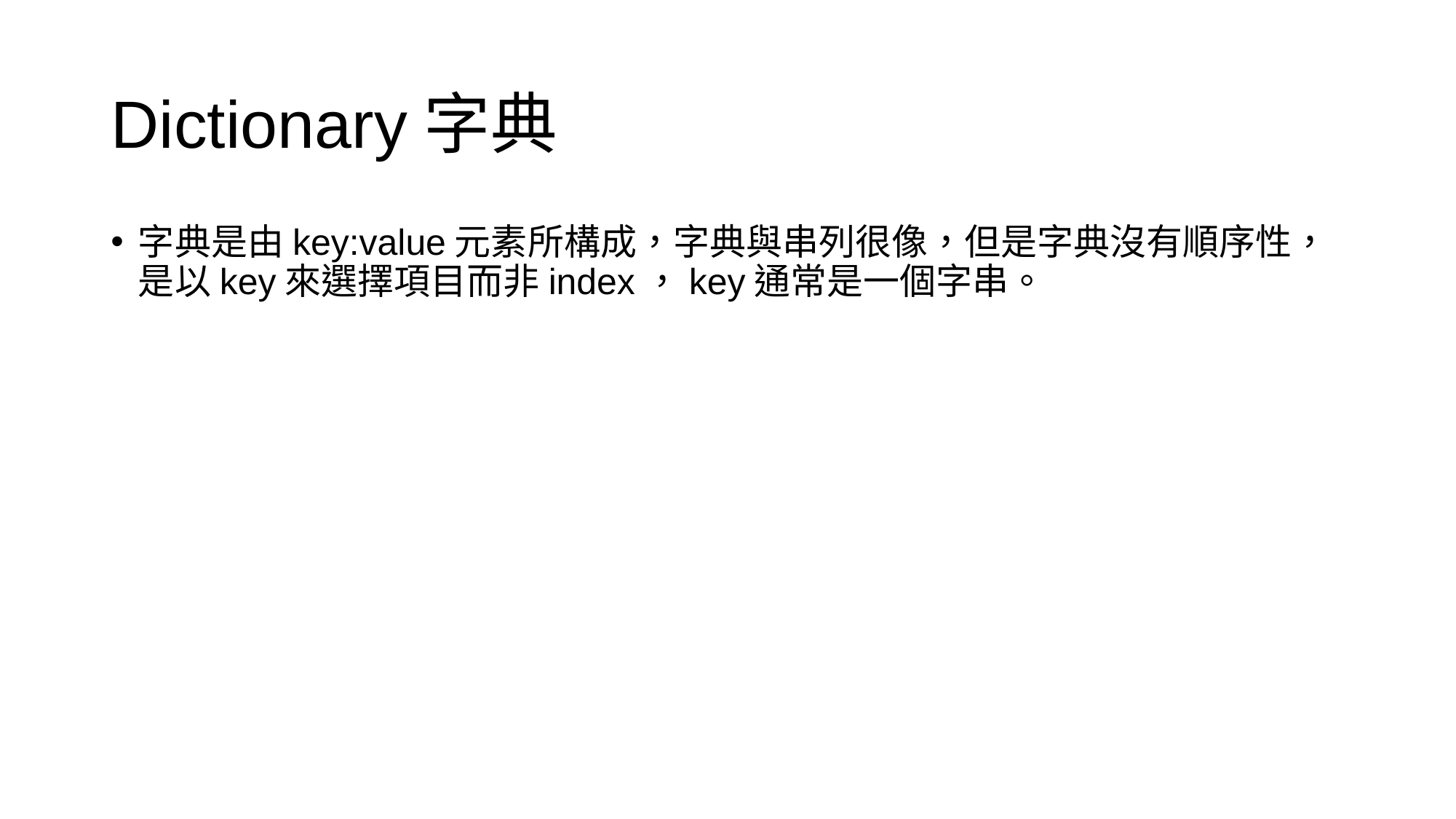

# Dictionary字典
字典是由key:value元素所構成，字典與串列很像，但是字典沒有順序性，是以key來選擇項目而非index，key通常是一個字串。